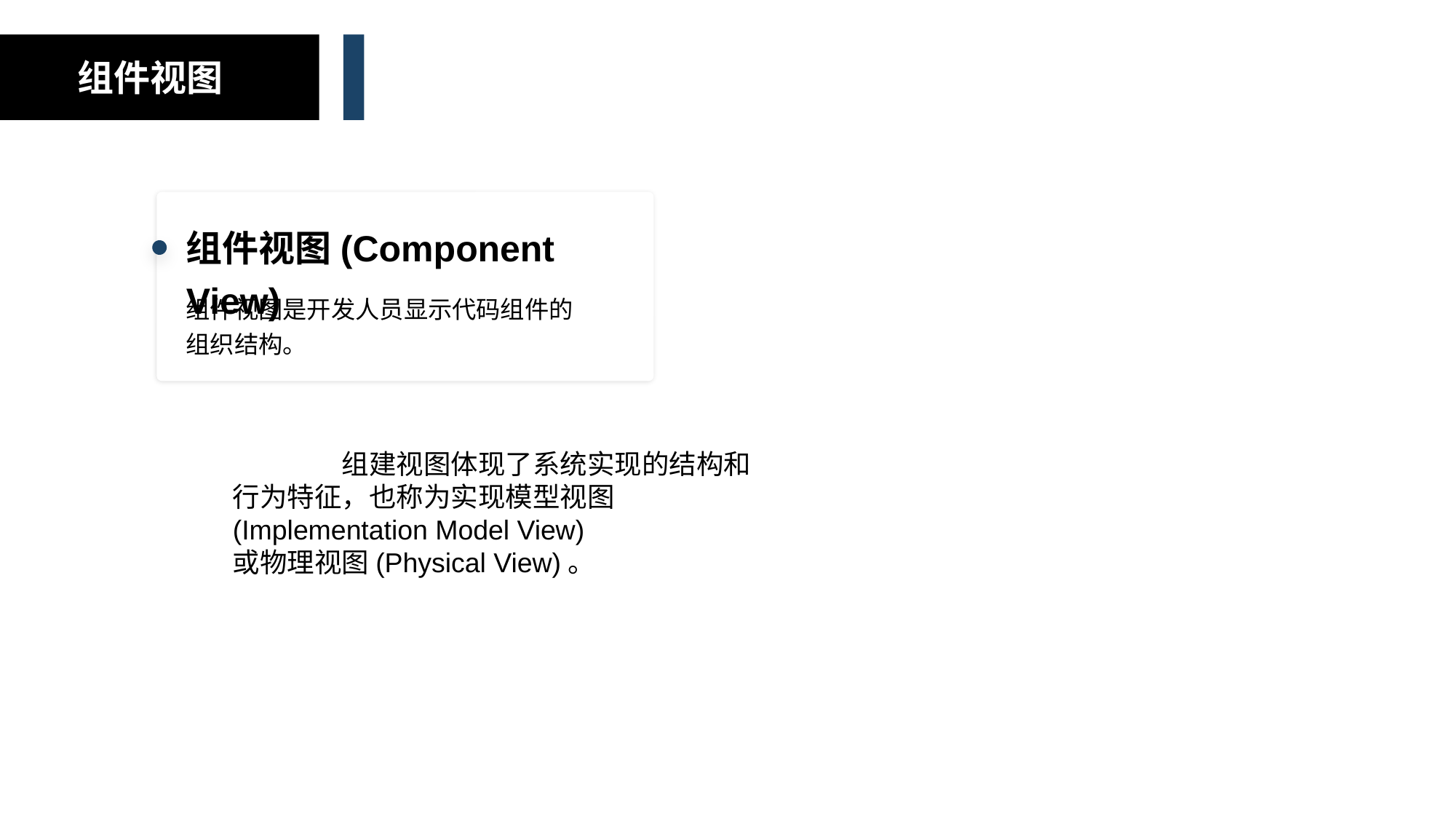

组件视图

组件视图(Component View)
组件视图是开发人员显示代码组件的组织结构。

	组建视图体现了系统实现的结构和行为特征，也称为实现模型视图(Implementation Model View)
或物理视图(Physical View)。